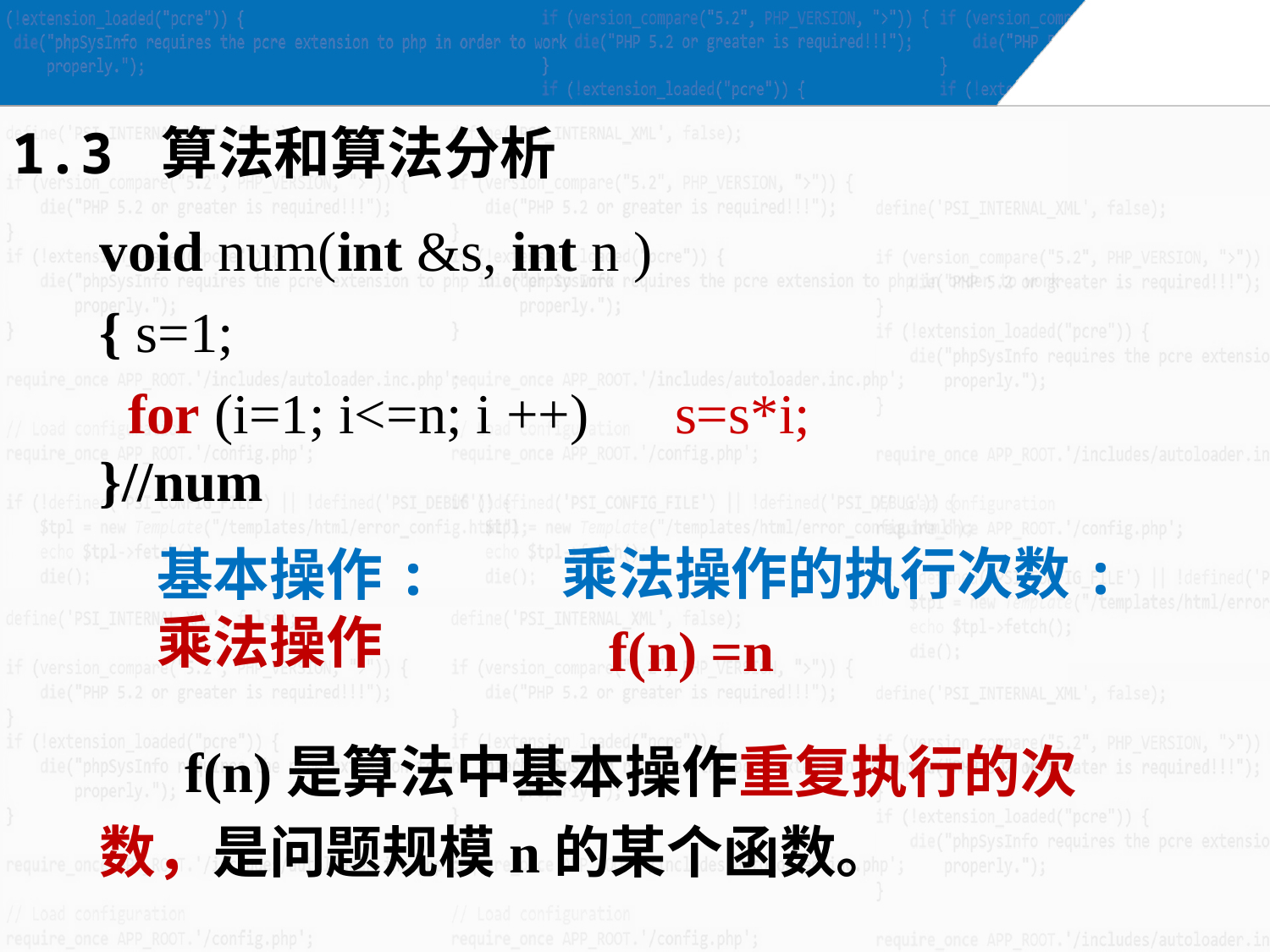

1.3 算法和算法分析
void num(int &s, int n )
{ s=1;
  for (i=1; i<=n; i ++)      s=s*i;
}//num
乘法操作的执行次数:
   f(n) =n
基本操作:
乘法操作
      f(n)是算法中基本操作重复执行的次数，是问题规模n的某个函数。